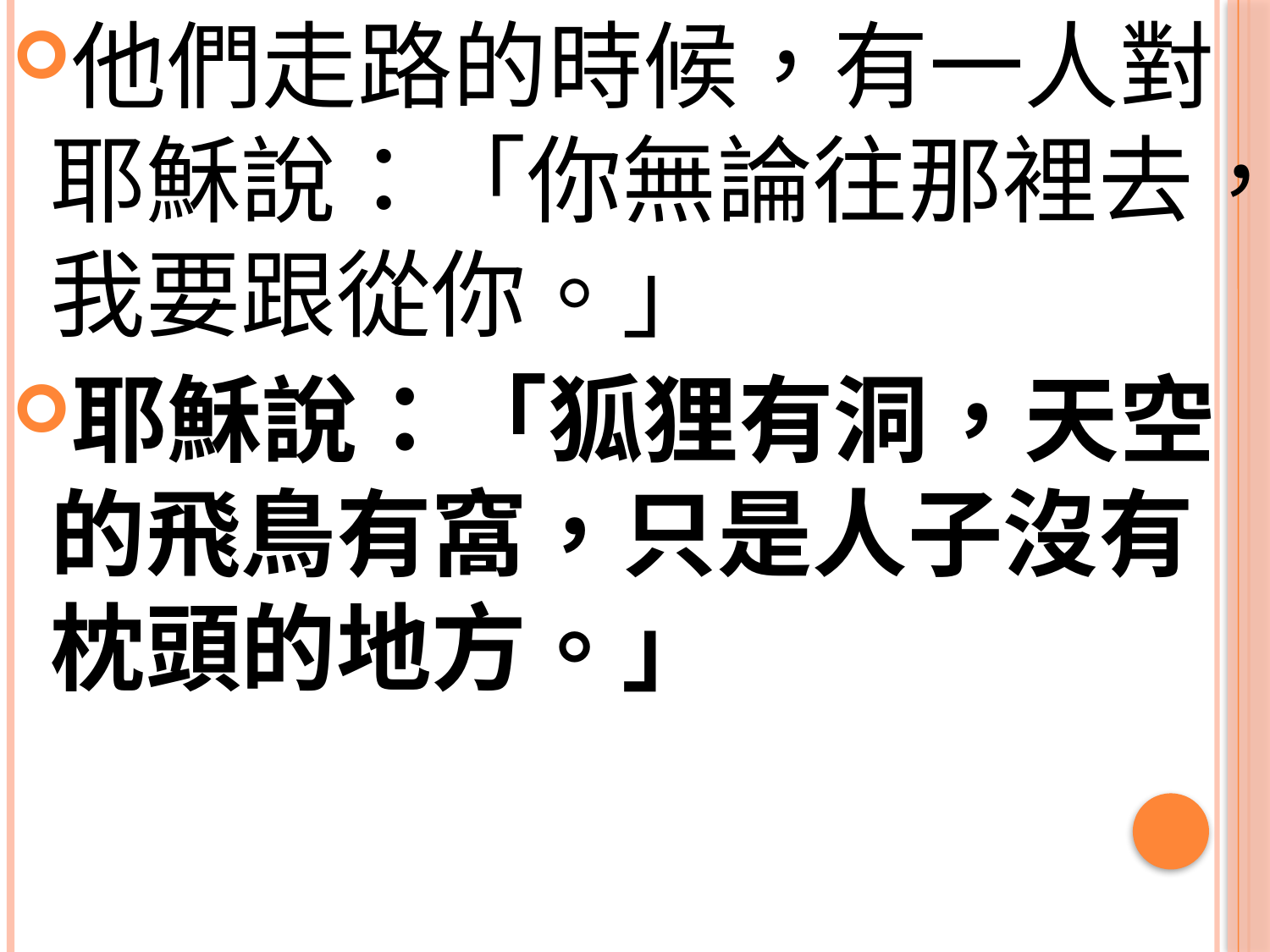

他們走路的時候，有一人對耶穌說：「你無論往那裡去，我要跟從你。」
耶穌說：「狐狸有洞，天空的飛鳥有窩，只是人子沒有枕頭的地方。」